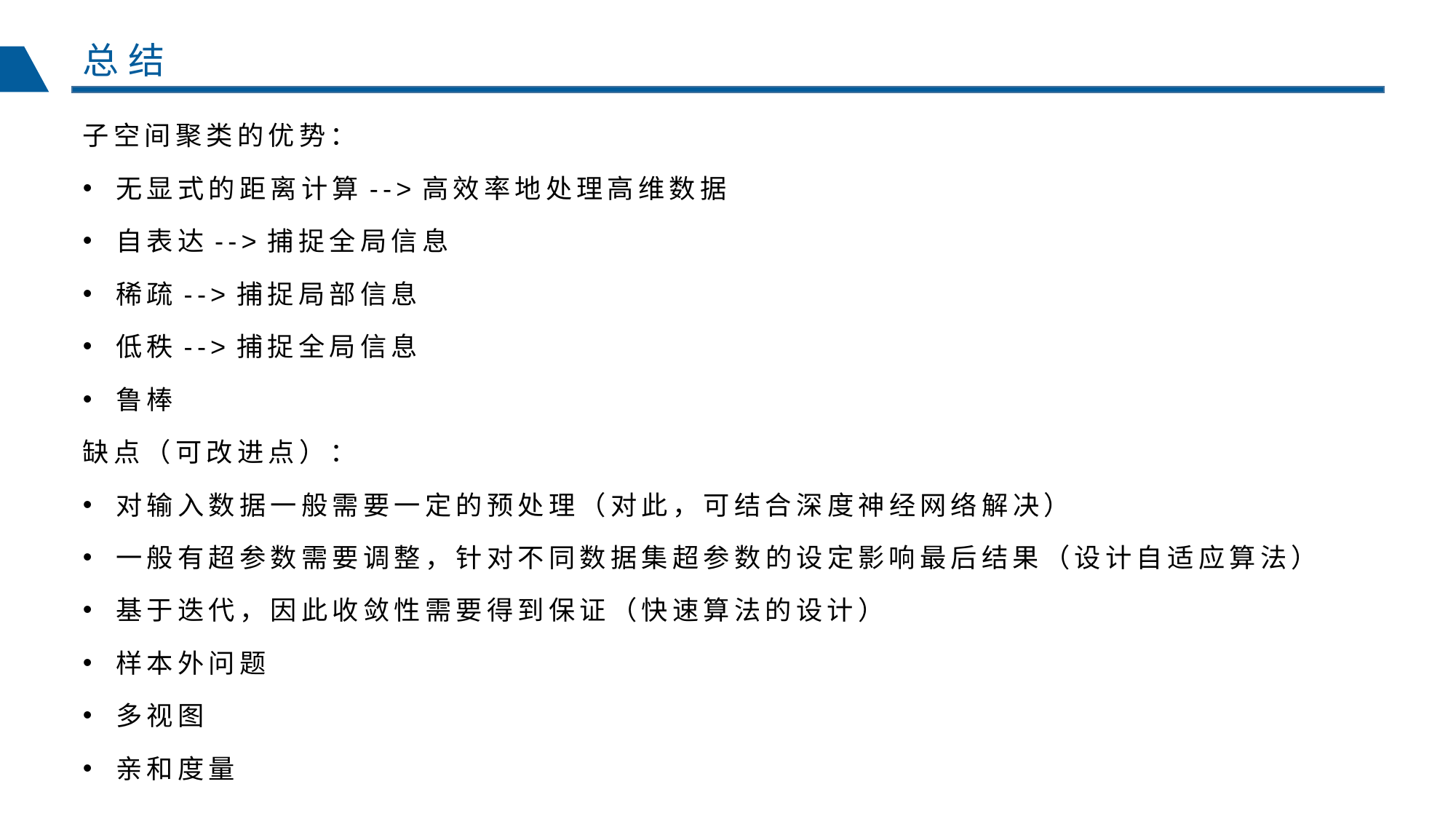

# 总结
子空间聚类的优势：
无显式的距离计算-->高效率地处理高维数据
自表达-->捕捉全局信息
稀疏-->捕捉局部信息
低秩-->捕捉全局信息
鲁棒
缺点（可改进点）：
对输入数据一般需要一定的预处理（对此，可结合深度神经网络解决）
一般有超参数需要调整，针对不同数据集超参数的设定影响最后结果（设计自适应算法）
基于迭代，因此收敛性需要得到保证（快速算法的设计）
样本外问题
多视图
亲和度量